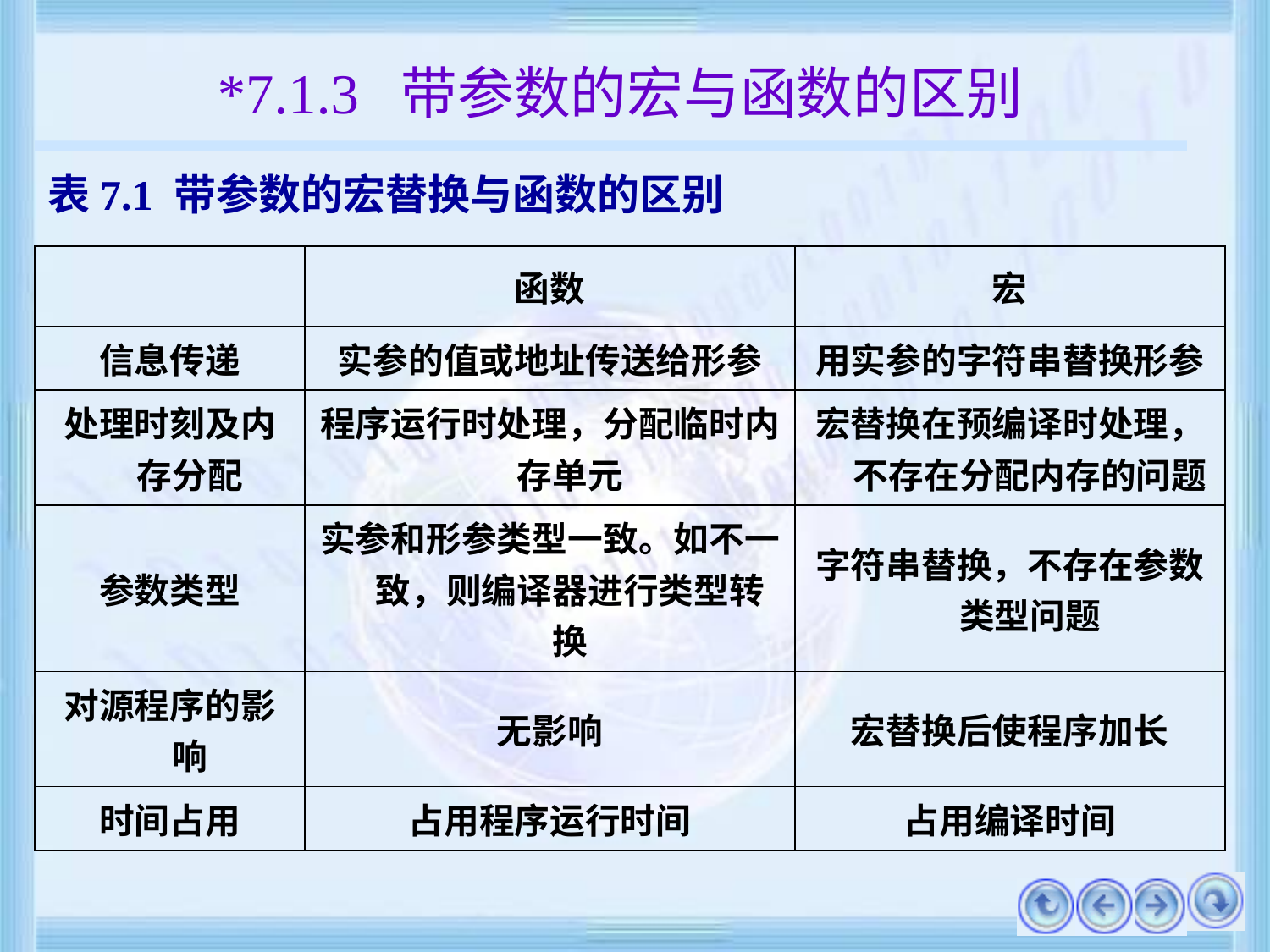

# *7.1.3  带参数的宏与函数的区别
表7.1 带参数的宏替换与函数的区别
|  | 函数 | 宏 |
| --- | --- | --- |
| 信息传递 | 实参的值或地址传送给形参 | 用实参的字符串替换形参 |
| 处理时刻及内存分配 | 程序运行时处理，分配临时内存单元 | 宏替换在预编译时处理，不存在分配内存的问题 |
| 参数类型 | 实参和形参类型一致。如不一致，则编译器进行类型转换 | 字符串替换，不存在参数类型问题 |
| 对源程序的影响 | 无影响 | 宏替换后使程序加长 |
| 时间占用 | 占用程序运行时间 | 占用编译时间 |